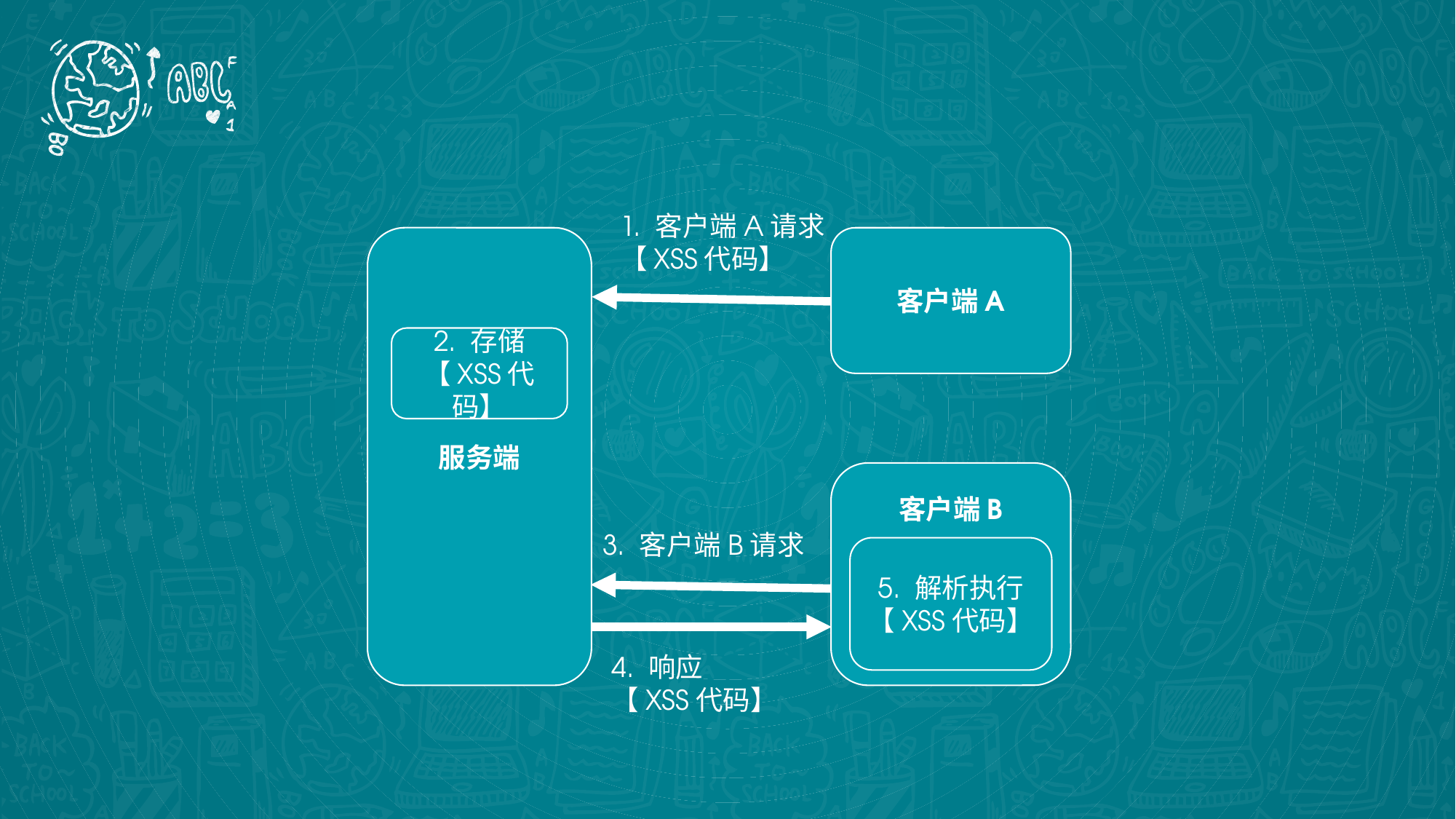

1. 客户端A请求
【XSS代码】
服务端
客户端A
2. 存储
【XSS代码】
客户端B

3. 客户端B请求
5. 解析执行
【XSS代码】
4. 响应
【XSS代码】